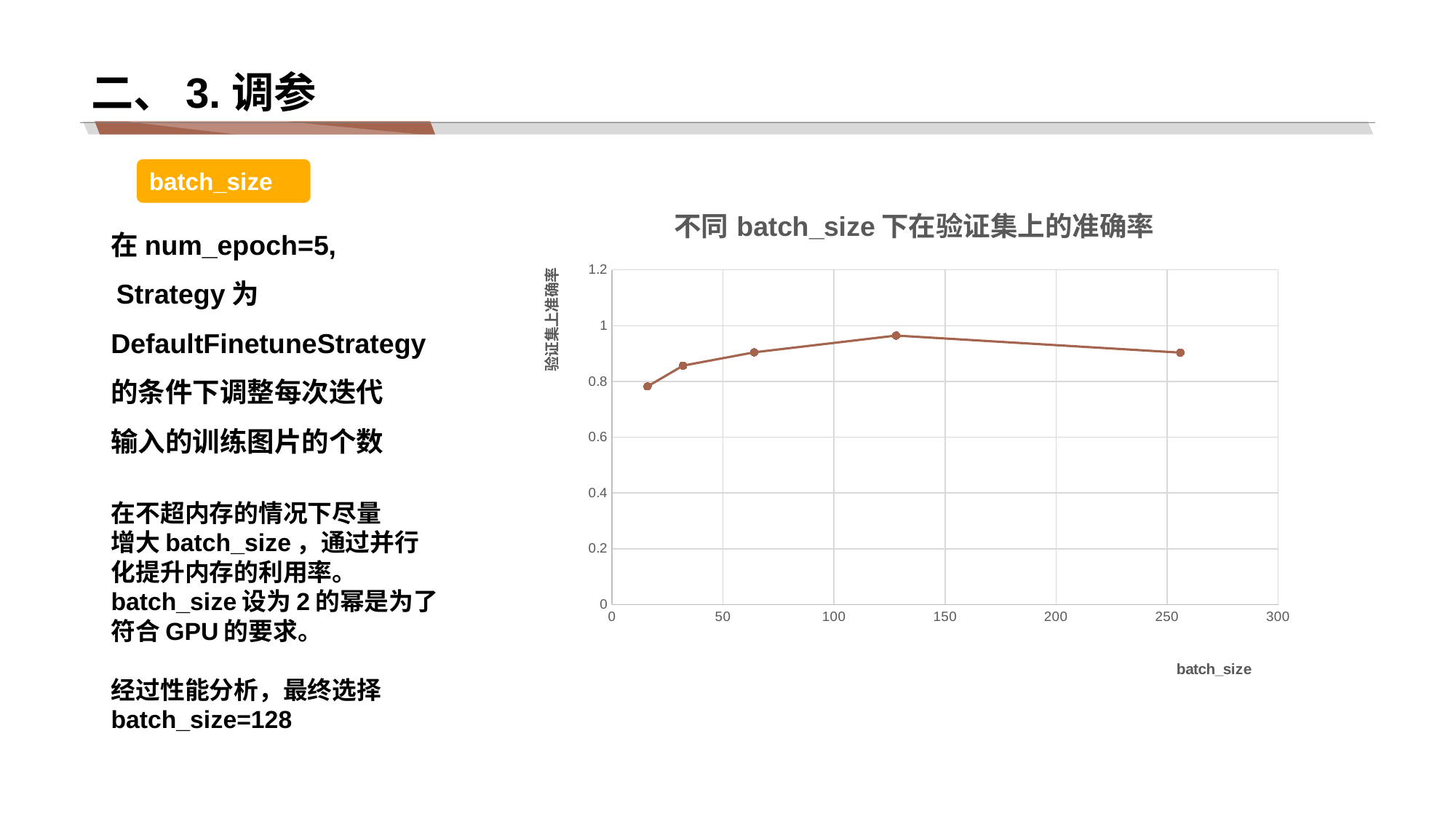

# 二、3.调参
batch_size

### Chart: 不同batch_size下在验证集上的准确率

| Category | 验证集上准确率 |
|---|---|
在num_epoch=5,
               Strategy为
          	DefaultFinetuneStrategy
          	的条件下调整每次迭代
         	输入的训练图片的个数

在不超内存的情况下尽量
增大batch_size，通过并行
化提升内存的利用率。
batch_size设为2的幂是为了
符合GPU的要求。

经过性能分析，最终选择
batch_size=128